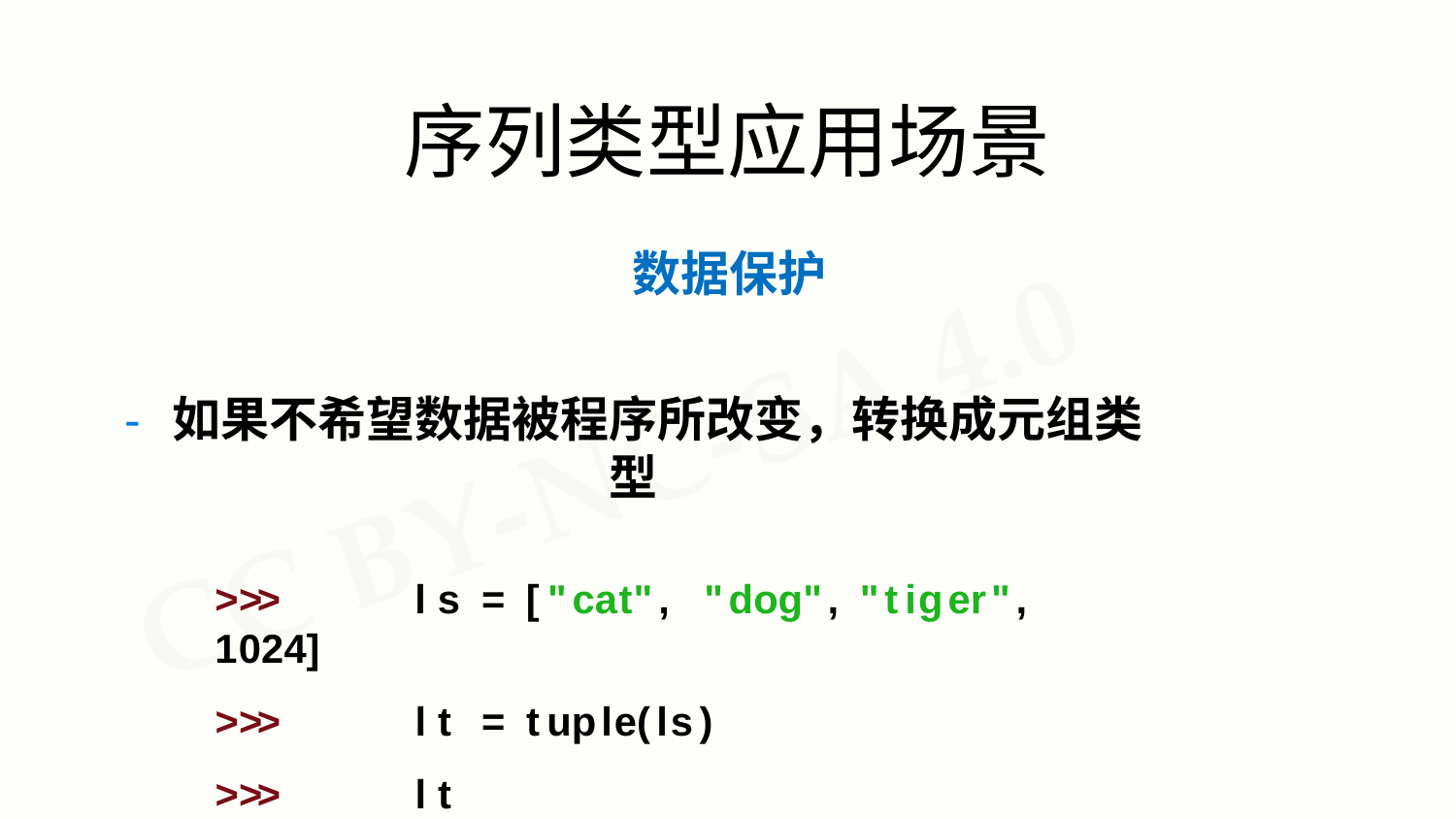

# 序列类型应用场景
数据保护

- 如果不希望数据被程序所改变，转换成元组类型

>>>	ls	=	["cat",	"dog",	"tiger",	1024]
>>>	lt	=	tuple(ls)
>>>	lt
('cat',	'dog',	'tiger',	1024)